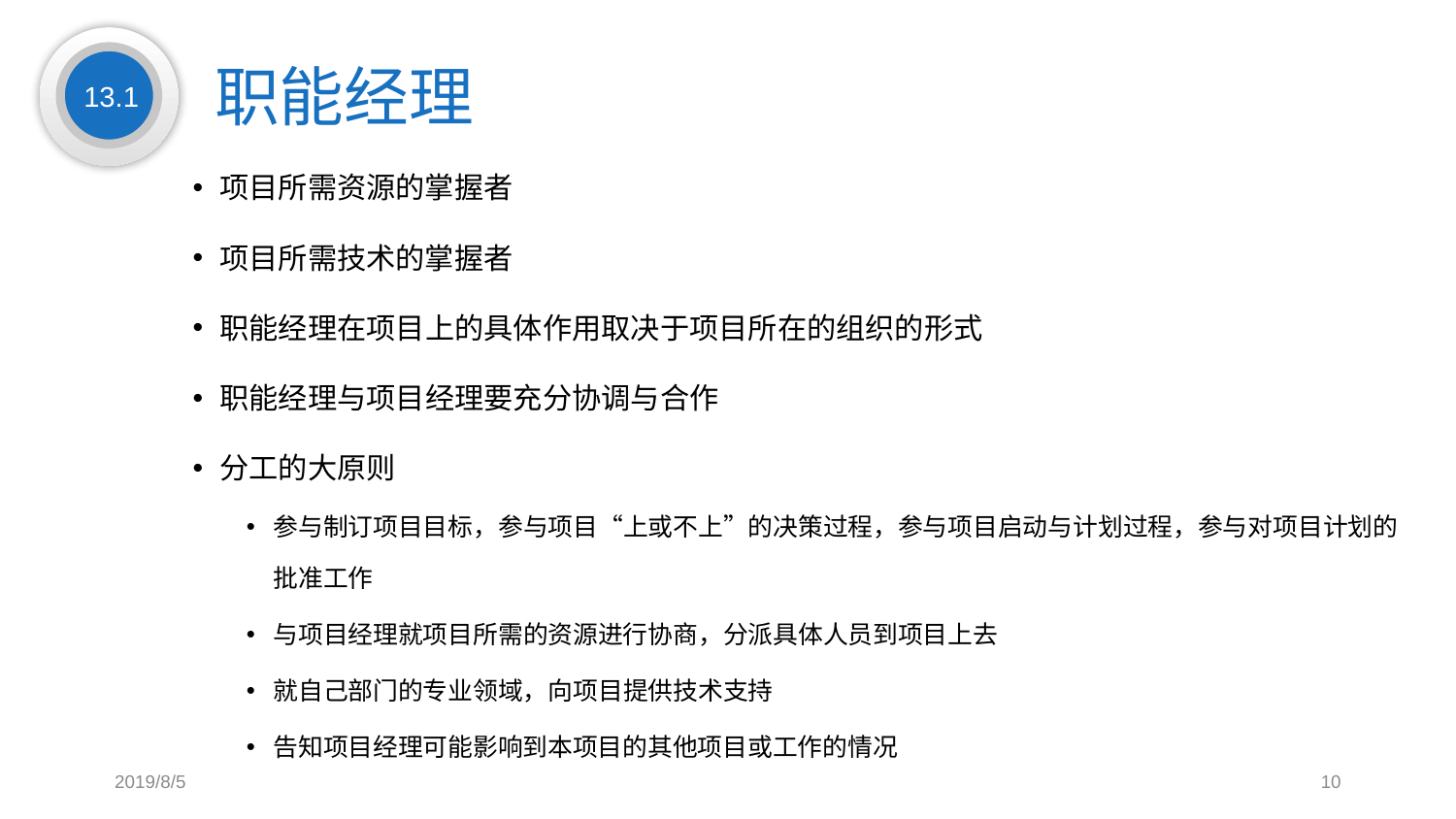

职能经理
13.1
项目所需资源的掌握者
项目所需技术的掌握者
职能经理在项目上的具体作用取决于项目所在的组织的形式
职能经理与项目经理要充分协调与合作
分工的大原则
参与制订项目目标，参与项目“上或不上”的决策过程，参与项目启动与计划过程，参与对项目计划的批准工作
与项目经理就项目所需的资源进行协商，分派具体人员到项目上去
就自己部门的专业领域，向项目提供技术支持
告知项目经理可能影响到本项目的其他项目或工作的情况

2019/8/5
10